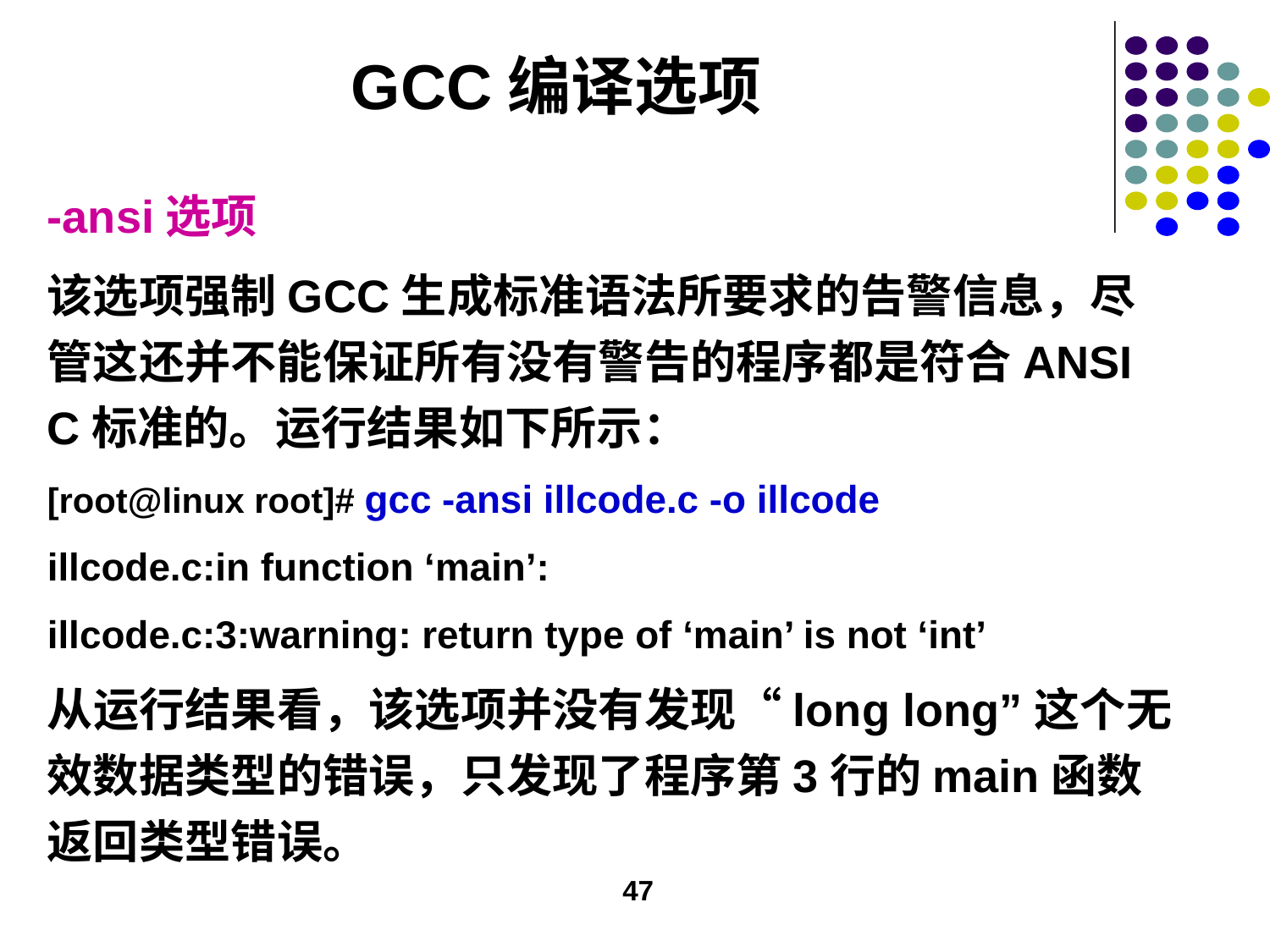

GCC编译选项
-ansi选项
该选项强制GCC生成标准语法所要求的告警信息，尽管这还并不能保证所有没有警告的程序都是符合ANSI C标准的。运行结果如下所示：
[root@linux root]# gcc -ansi illcode.c -o illcode
illcode.c:in function ‘main’:
illcode.c:3:warning: return type of ‘main’ is not ‘int’
从运行结果看，该选项并没有发现“long long”这个无效数据类型的错误，只发现了程序第3行的main函数返回类型错误。
47